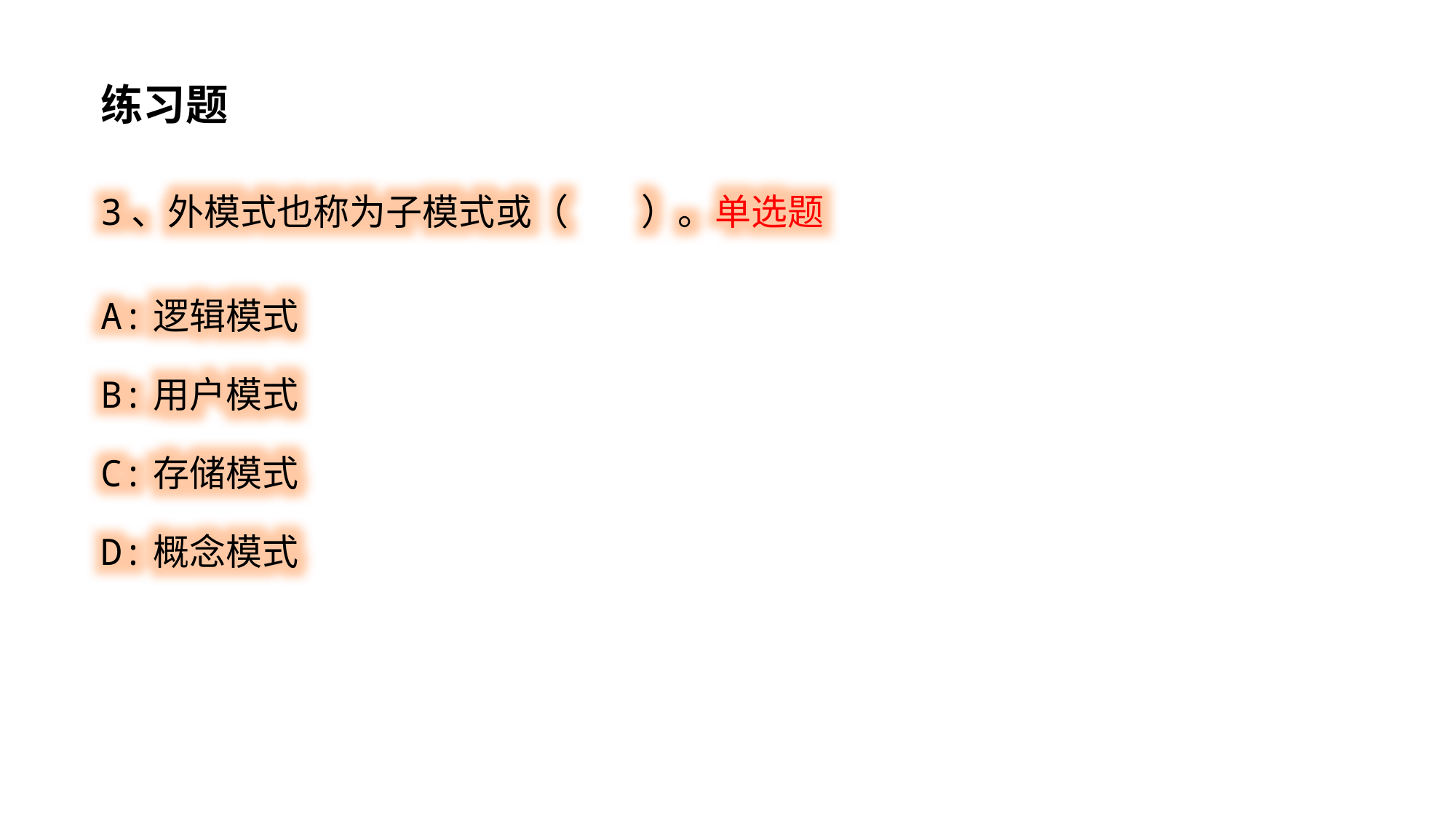

练习题
3、外模式也称为子模式或（         ）。单选题

A:逻辑模式

B:用户模式

C:存储模式

D:概念模式